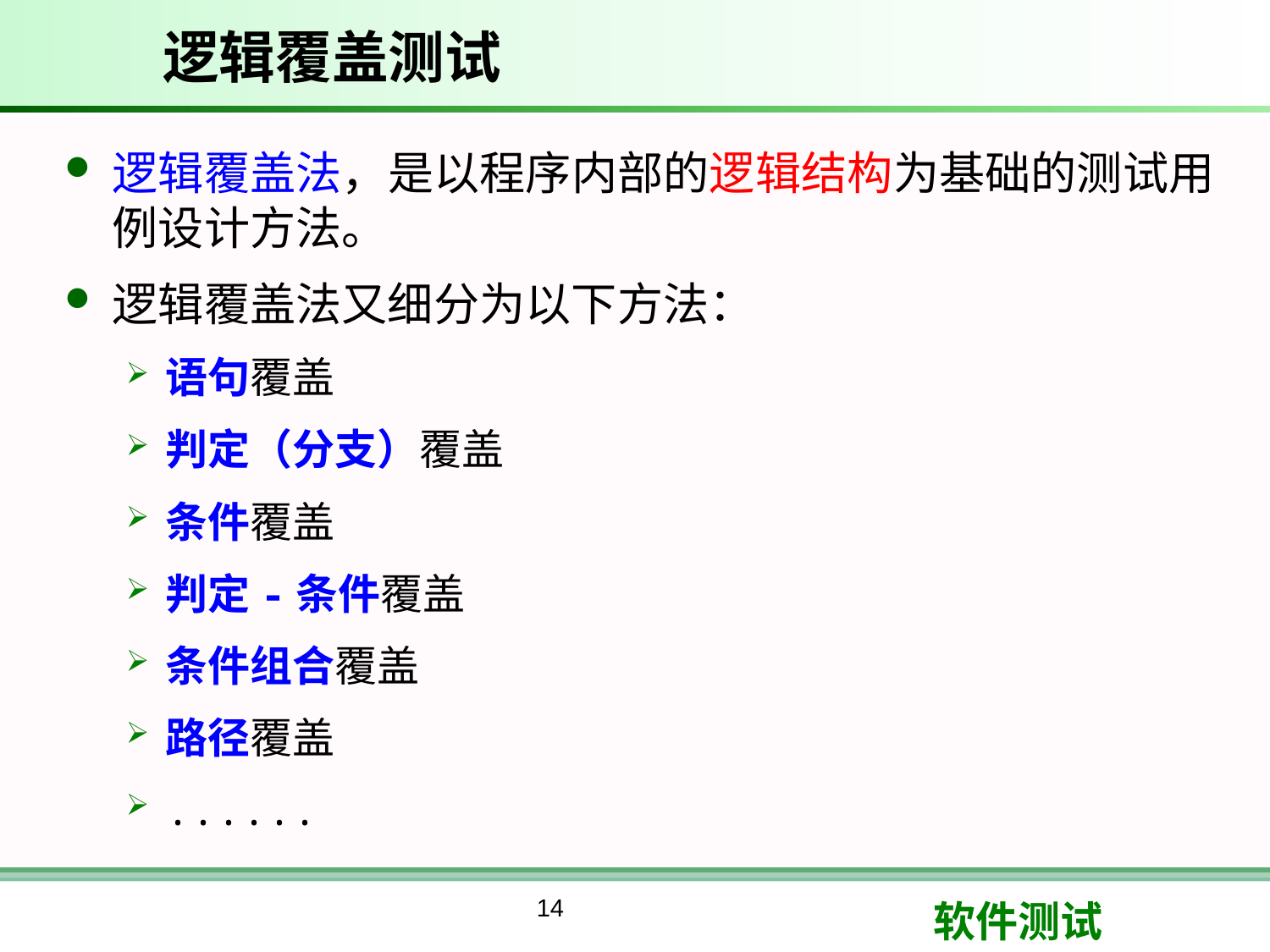

# 逻辑覆盖测试
逻辑覆盖法，是以程序内部的逻辑结构为基础的测试用例设计方法。
逻辑覆盖法又细分为以下方法：
语句覆盖
判定（分支）覆盖
条件覆盖
判定-条件覆盖
条件组合覆盖
路径覆盖
......
14